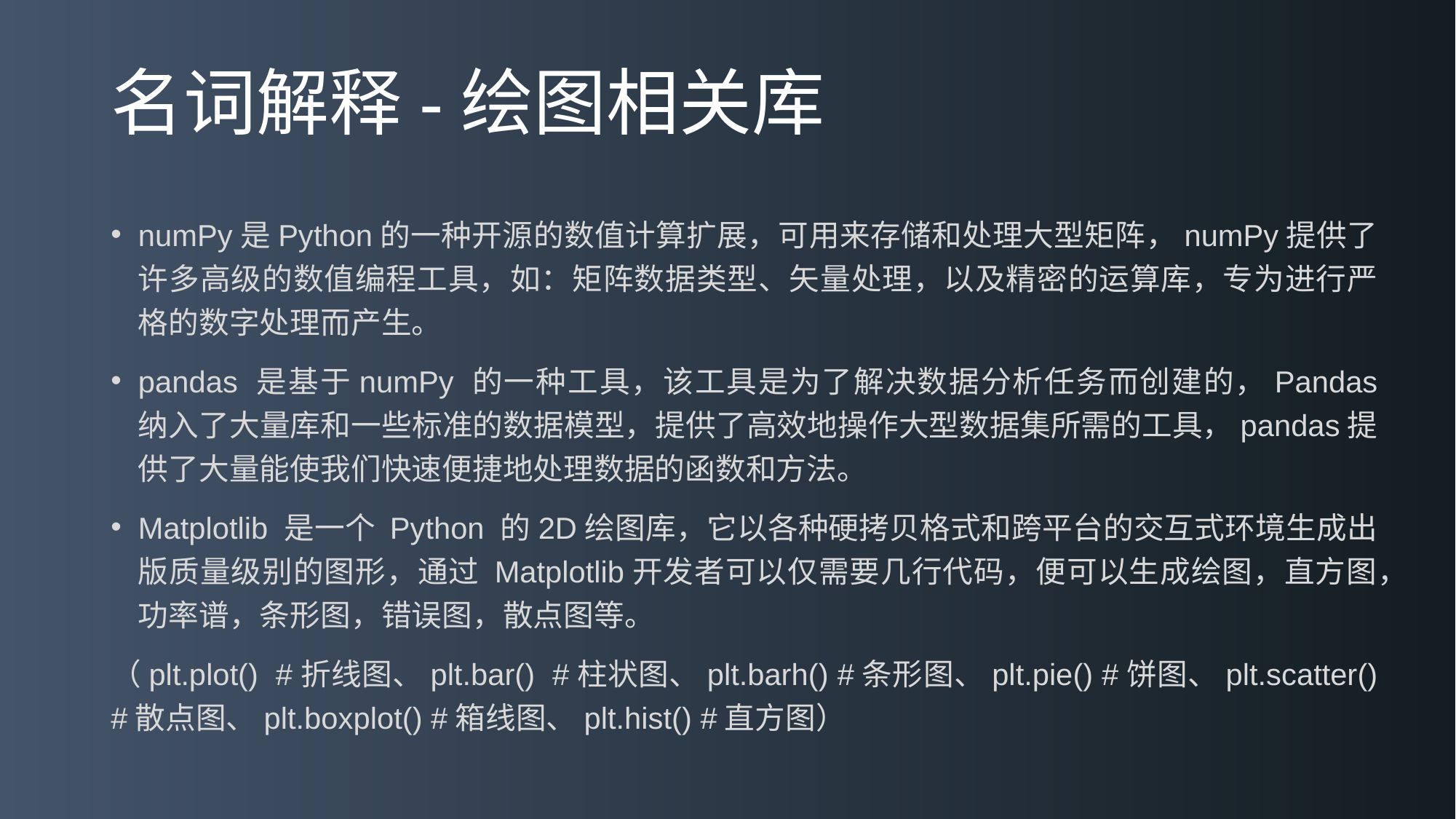

# 名词解释-绘图相关库
numPy是Python的一种开源的数值计算扩展，可用来存储和处理大型矩阵，numPy提供了许多高级的数值编程工具，如：矩阵数据类型、矢量处理，以及精密的运算库，专为进行严格的数字处理而产生。
pandas 是基于numPy 的一种工具，该工具是为了解决数据分析任务而创建的，Pandas 纳入了大量库和一些标准的数据模型，提供了高效地操作大型数据集所需的工具，pandas提供了大量能使我们快速便捷地处理数据的函数和方法。
Matplotlib 是一个 Python 的2D绘图库，它以各种硬拷贝格式和跨平台的交互式环境生成出版质量级别的图形，通过 Matplotlib开发者可以仅需要几行代码，便可以生成绘图，直方图，功率谱，条形图，错误图，散点图等。
（plt.plot()  #折线图、plt.bar()  #柱状图、plt.barh() #条形图、plt.pie() #饼图、plt.scatter() #散点图、plt.boxplot() #箱线图、plt.hist() #直方图）